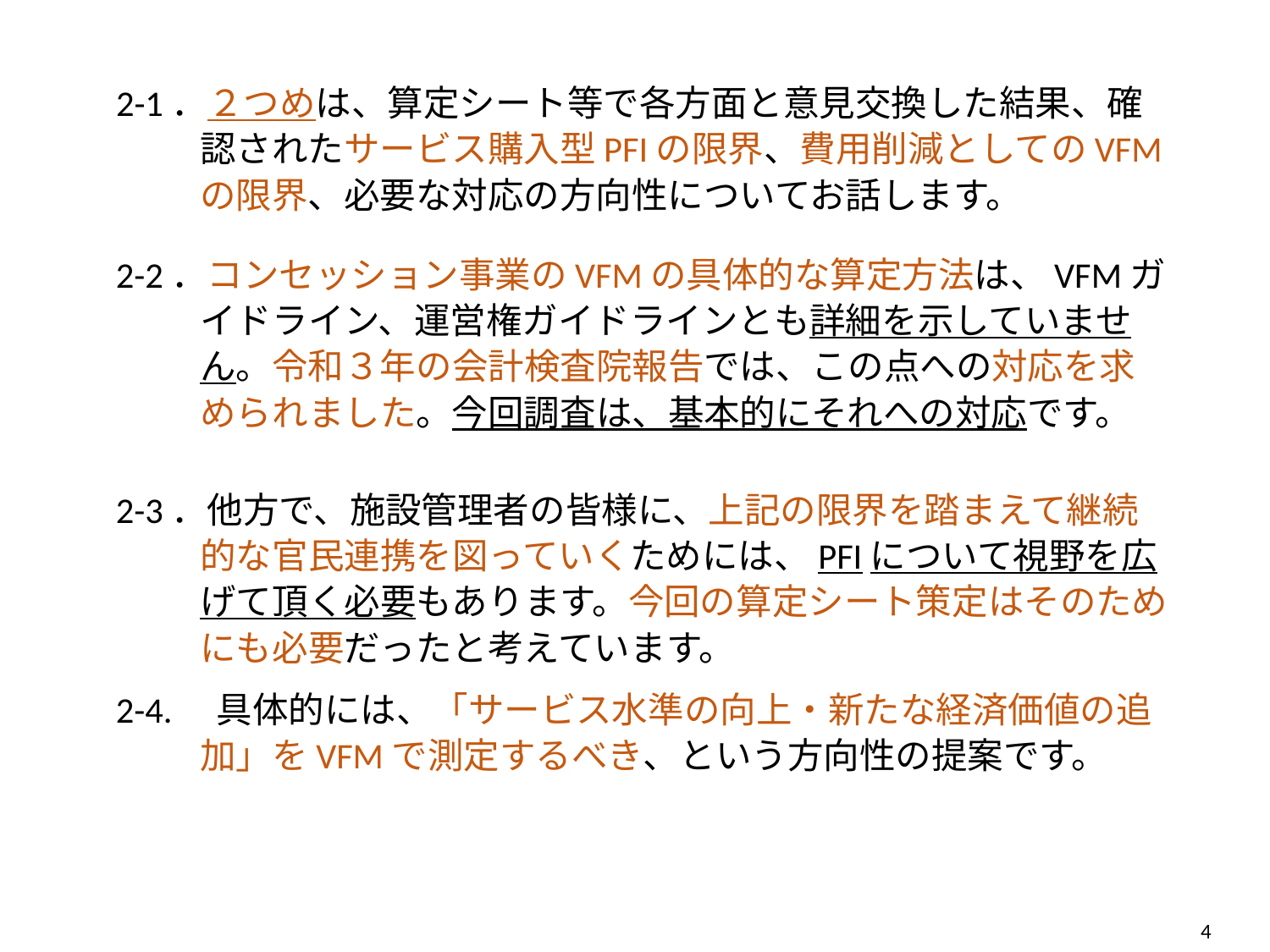

2-1．２つめは、算定シート等で各方面と意見交換した結果、確認されたサービス購入型PFIの限界、費用削減としてのVFMの限界、必要な対応の方向性についてお話します。

2-2．コンセッション事業のVFMの具体的な算定方法は、VFMガイドライン、運営権ガイドラインとも詳細を示していません。令和３年の会計検査院報告では、この点への対応を求められました。今回調査は、基本的にそれへの対応です。

2-3．他方で、施設管理者の皆様に、上記の限界を踏まえて継続的な官民連携を図っていくためには、PFIについて視野を広げて頂く必要もあります。今回の算定シート策定はそのためにも必要だったと考えています。
2-4.　具体的には、「サービス水準の向上・新たな経済価値の追加」をVFMで測定するべき、という方向性の提案です。
4